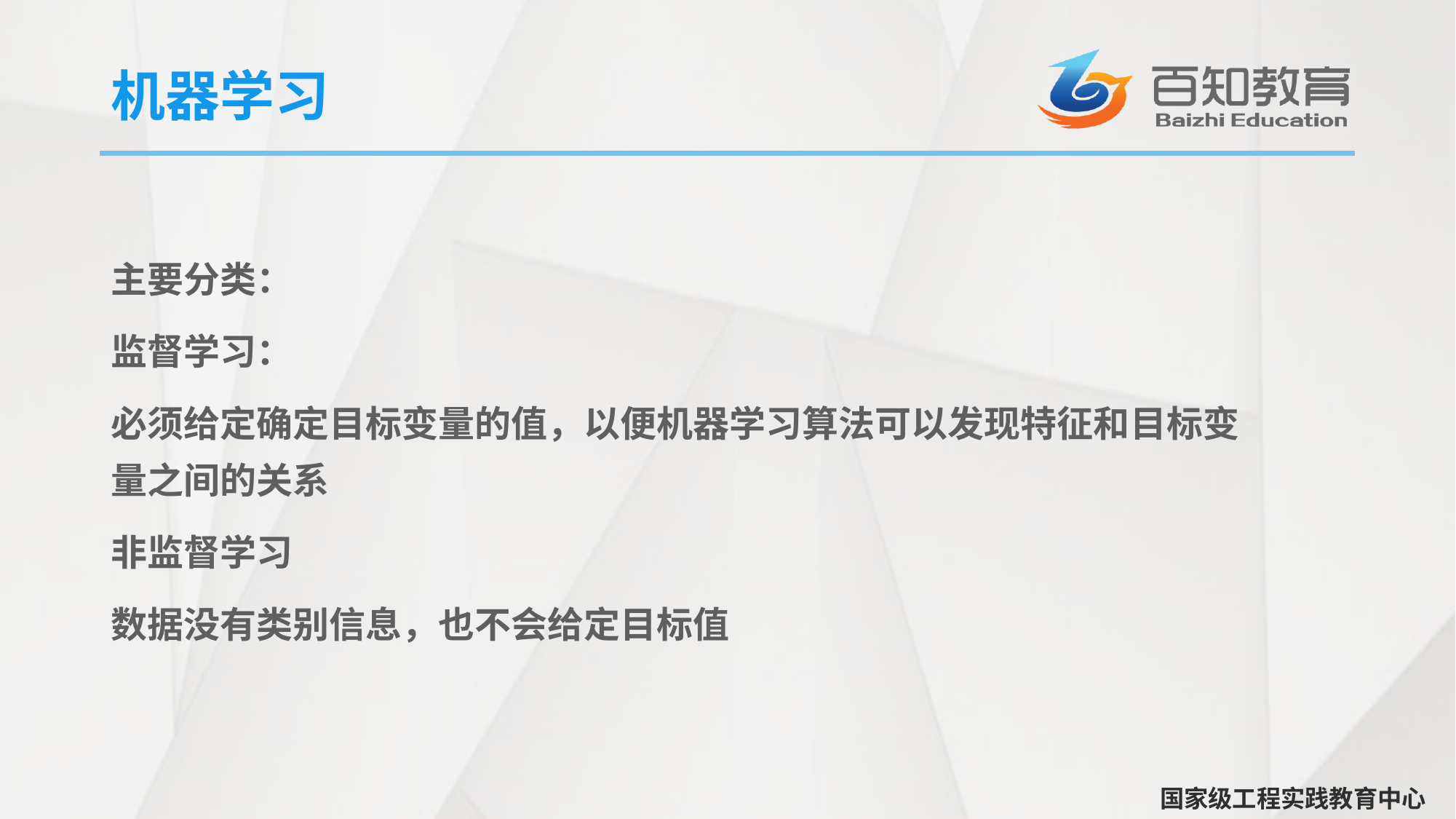

# 机器学习

主要分类：
监督学习：
必须给定确定目标变量的值，以便机器学习算法可以发现特征和目标变量之间的关系
非监督学习
数据没有类别信息，也不会给定目标值